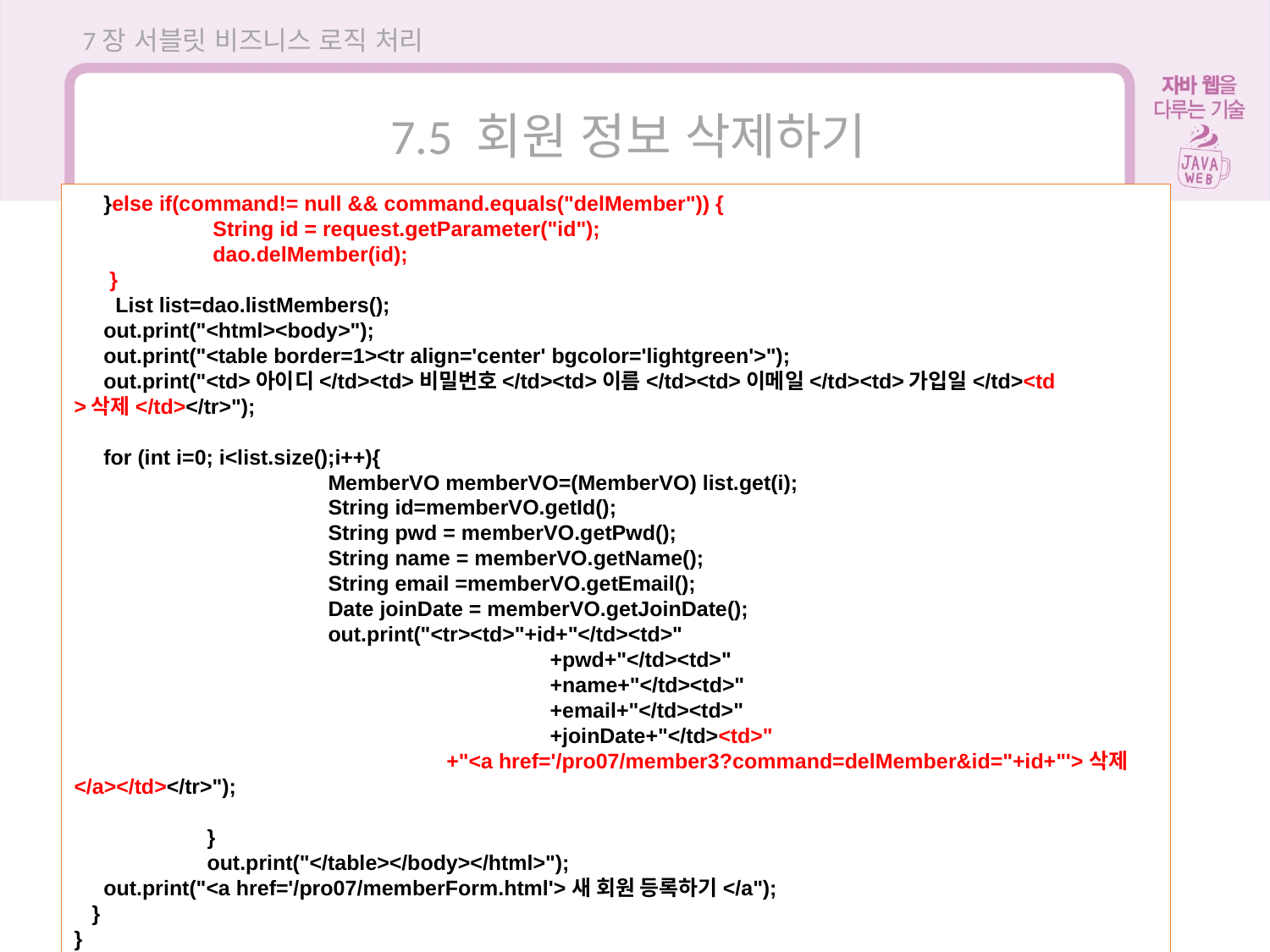

7장 서블릿 비즈니스 로직 처리
7.5 회원 정보 삭제하기
     }else if(command!= null && command.equals("delMember")) {
    	  String id = request.getParameter("id");
    	  dao.delMember(id);
      }
       List list=dao.listMembers();
     out.print("<html><body>");
     out.print("<table border=1><tr align='center' bgcolor='lightgreen'>");
     out.print("<td>아이디</td><td>비밀번호</td><td>이름</td><td>이메일</td><td>가입일</td><td >삭제</td></tr>");

     for (int i=0; i<list.size();i++){
 		MemberVO memberVO=(MemberVO) list.get(i);
 		String id=memberVO.getId();
 		String pwd = memberVO.getPwd();
 		String name = memberVO.getName();
 		String email =memberVO.getEmail();
 		Date joinDate = memberVO.getJoinDate();
 		out.print("<tr><td>"+id+"</td><td>"
 			                +pwd+"</td><td>"
 			                +name+"</td><td>"
 			                +email+"</td><td>"
 			                +joinDate+"</td><td>"
 		                    +"<a href='/pro07/member3?command=delMember&id="+id+"'>삭제 </a></td></tr>");

 	 }
 	 out.print("</table></body></html>");
     out.print("<a href='/pro07/memberForm.html'>새 회원 등록하기</a");
   }
}